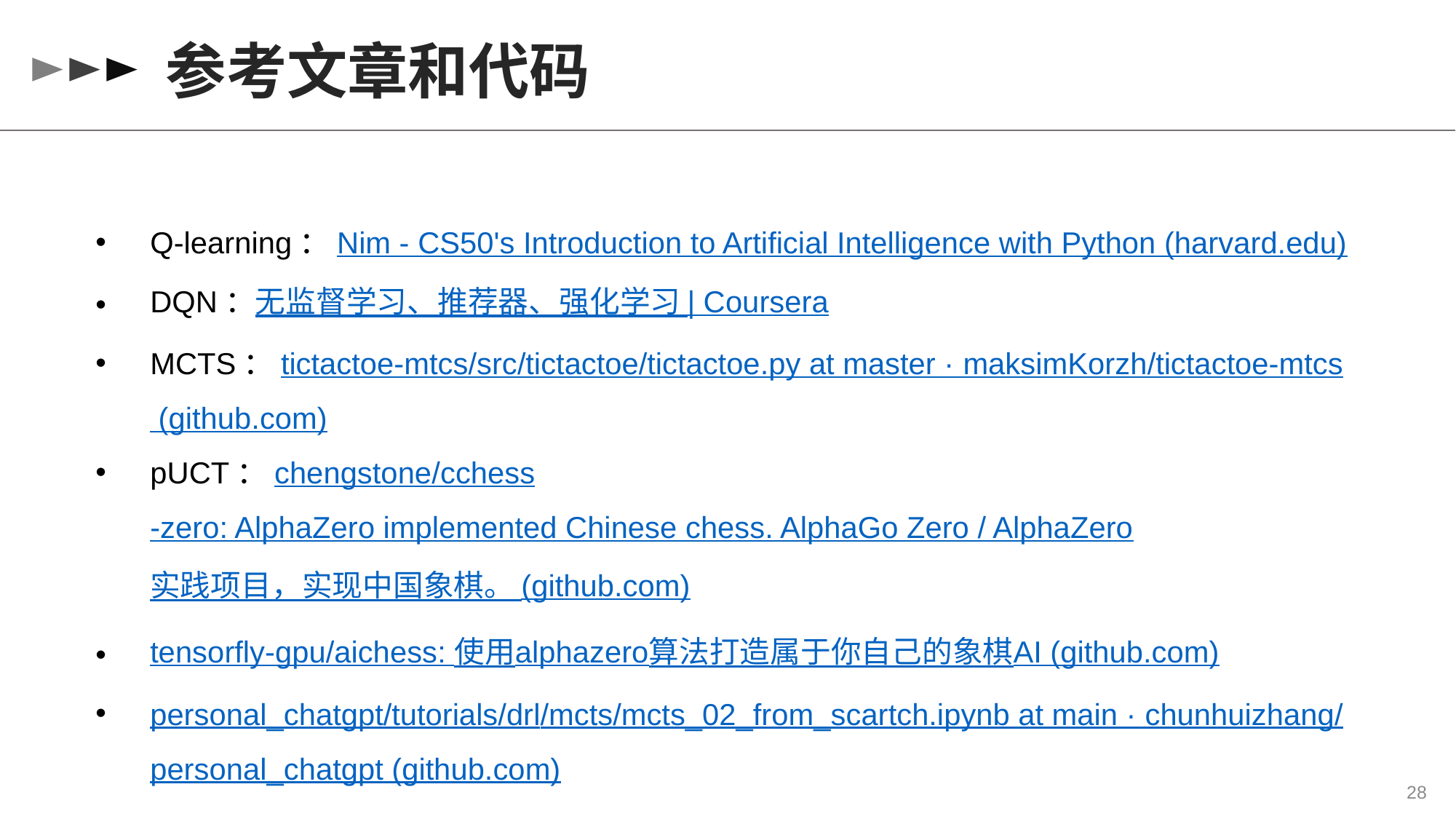

参考文章和代码

Q-learning：Nim - CS50's Introduction to Artificial Intelligence with Python (harvard.edu)
DQN：无监督学习、推荐器、强化学习 | Coursera
MCTS：tictactoe-mtcs/src/tictactoe/tictactoe.py at master · maksimKorzh/tictactoe-mtcs (github.com)
pUCT：chengstone/cchess-zero: AlphaZero implemented Chinese chess. AlphaGo Zero / AlphaZero实践项目，实现中国象棋。 (github.com)
tensorfly-gpu/aichess: 使用alphazero算法打造属于你自己的象棋AI (github.com)
personal_chatgpt/tutorials/drl/mcts/mcts_02_from_scartch.ipynb at main · chunhuizhang/personal_chatgpt (github.com)
28